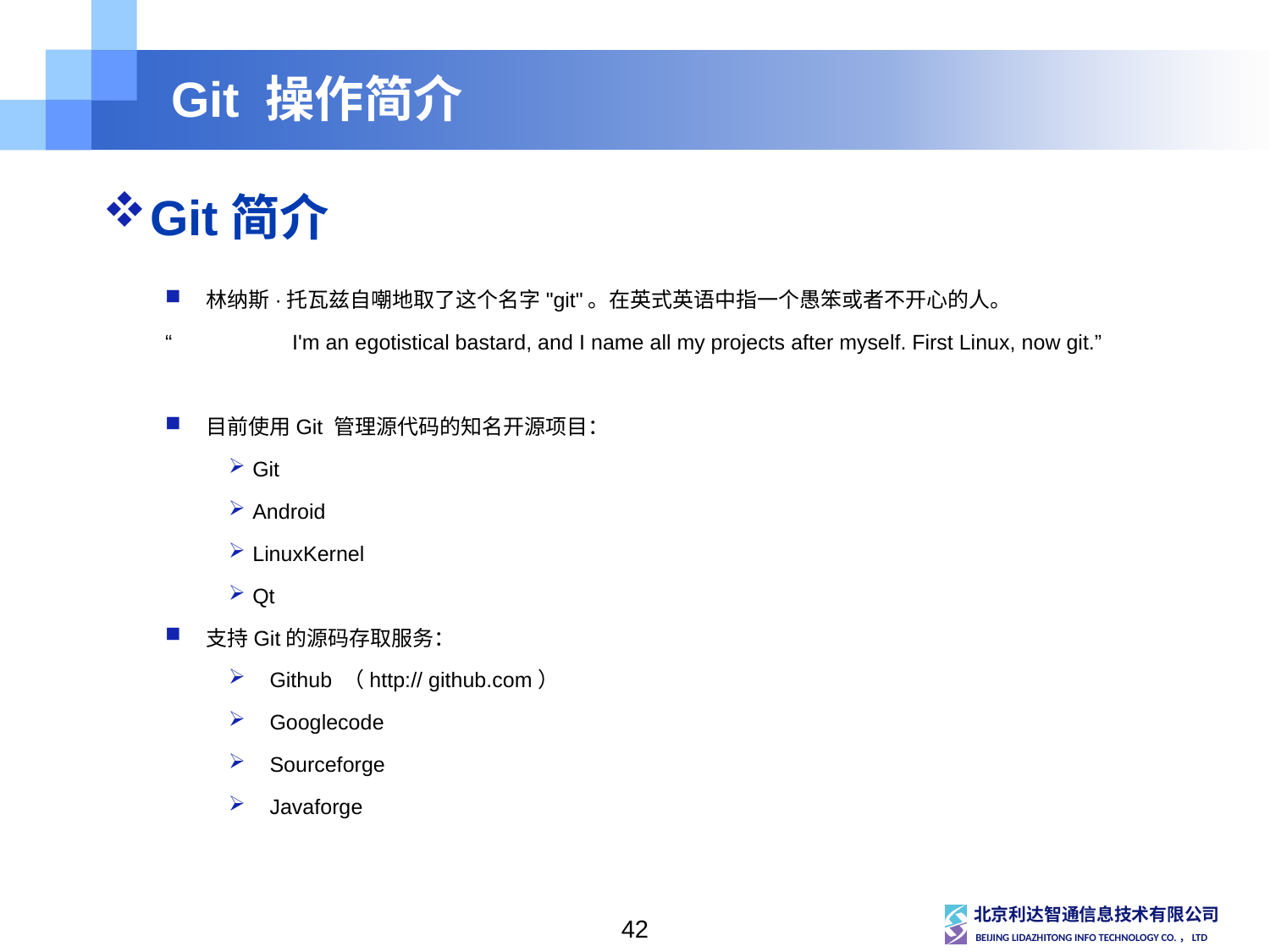

# Git 操作简介
Git简介

林纳斯·托瓦兹自嘲地取了这个名字"git"。在英式英语中指一个愚笨或者不开心的人。
“	I'm an egotistical bastard, and I name all my projects after myself. First Linux, now git.”

目前使用Git 管理源代码的知名开源项目：
Git
Android
LinuxKernel
Qt
支持Git的源码存取服务：
Github （http:// github.com）
Googlecode
Sourceforge
Javaforge

42